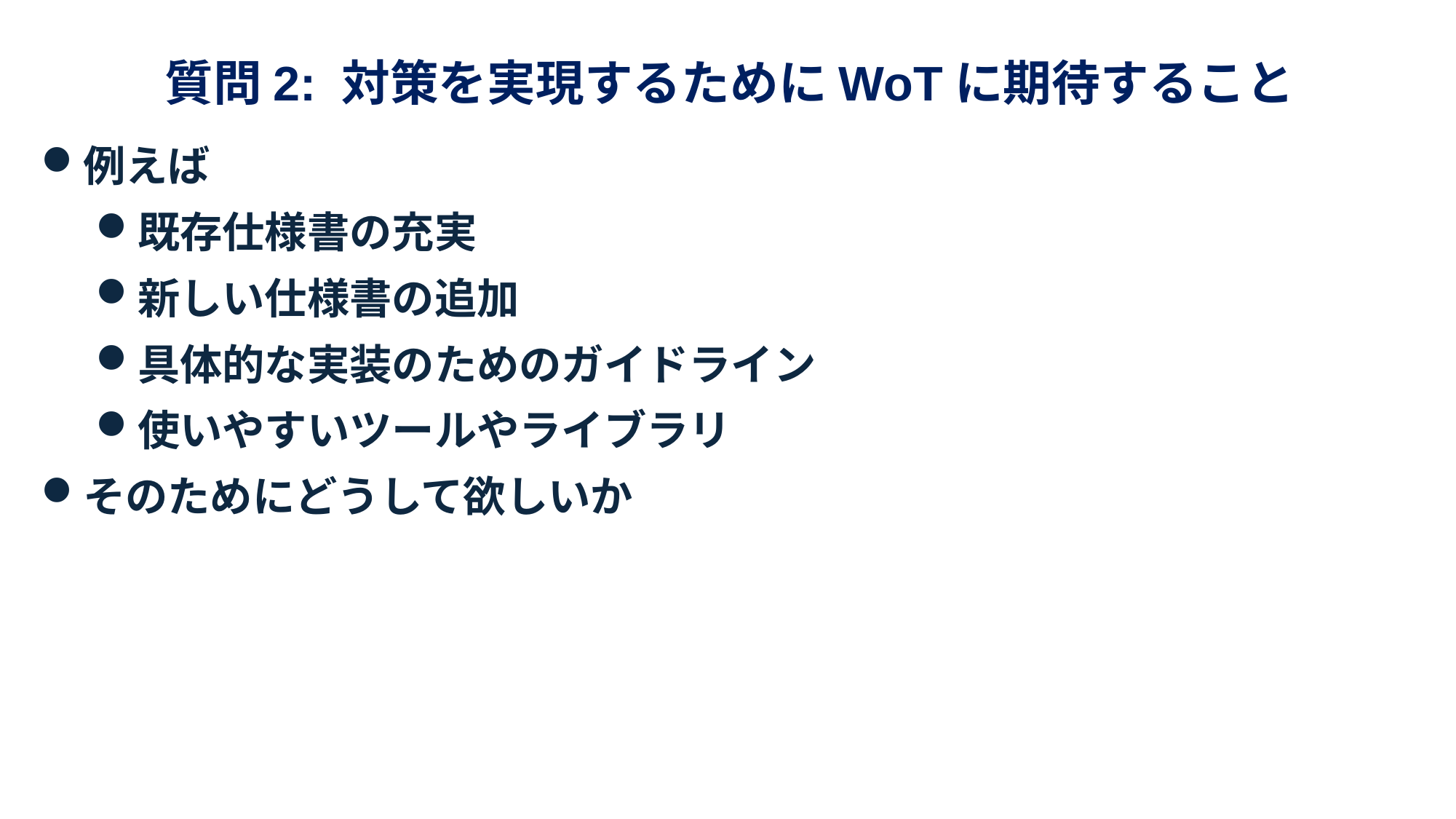

質問2: 対策を実現するためにWoTに期待すること
例えば
既存仕様書の充実
新しい仕様書の追加
具体的な実装のためのガイドライン
使いやすいツールやライブラリ
そのためにどうして欲しいか